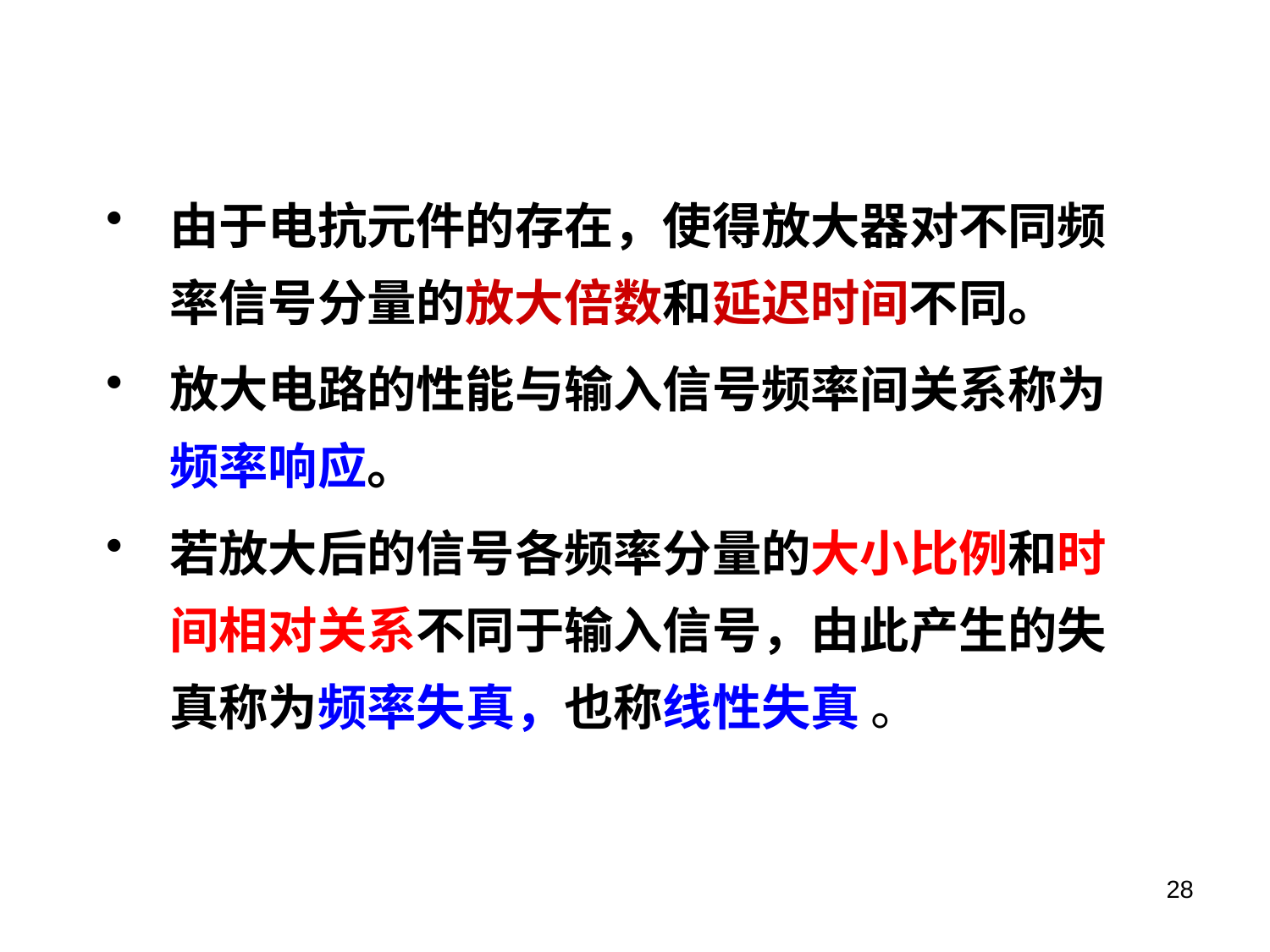

由于电抗元件的存在，使得放大器对不同频率信号分量的放大倍数和延迟时间不同。
放大电路的性能与输入信号频率间关系称为频率响应。
若放大后的信号各频率分量的大小比例和时间相对关系不同于输入信号，由此产生的失真称为频率失真，也称线性失真 。
28